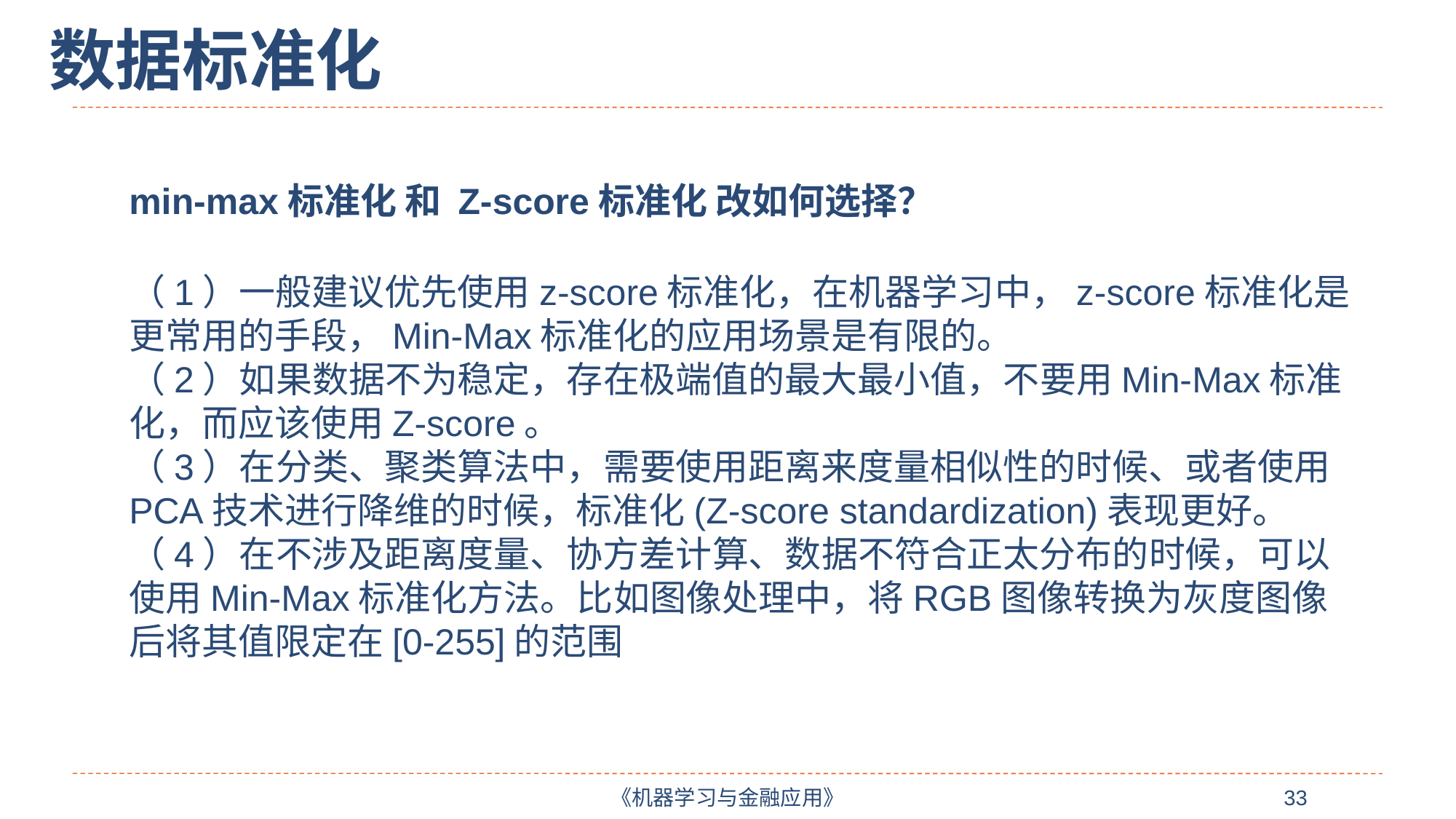

数据标准化
min-max标准化 和 Z-score标准化 改如何选择？
（1）一般建议优先使用z-score标准化，在机器学习中，z-score标准化是更常用的手段，Min-Max标准化的应用场景是有限的。
（2）如果数据不为稳定，存在极端值的最大最小值，不要用Min-Max标准化，而应该使用Z-score。
（3）在分类、聚类算法中，需要使用距离来度量相似性的时候、或者使用PCA技术进行降维的时候，标准化(Z-score standardization)表现更好。
（4）在不涉及距离度量、协方差计算、数据不符合正太分布的时候，可以使用Min-Max标准化方法。比如图像处理中，将RGB图像转换为灰度图像后将其值限定在[0-255]的范围